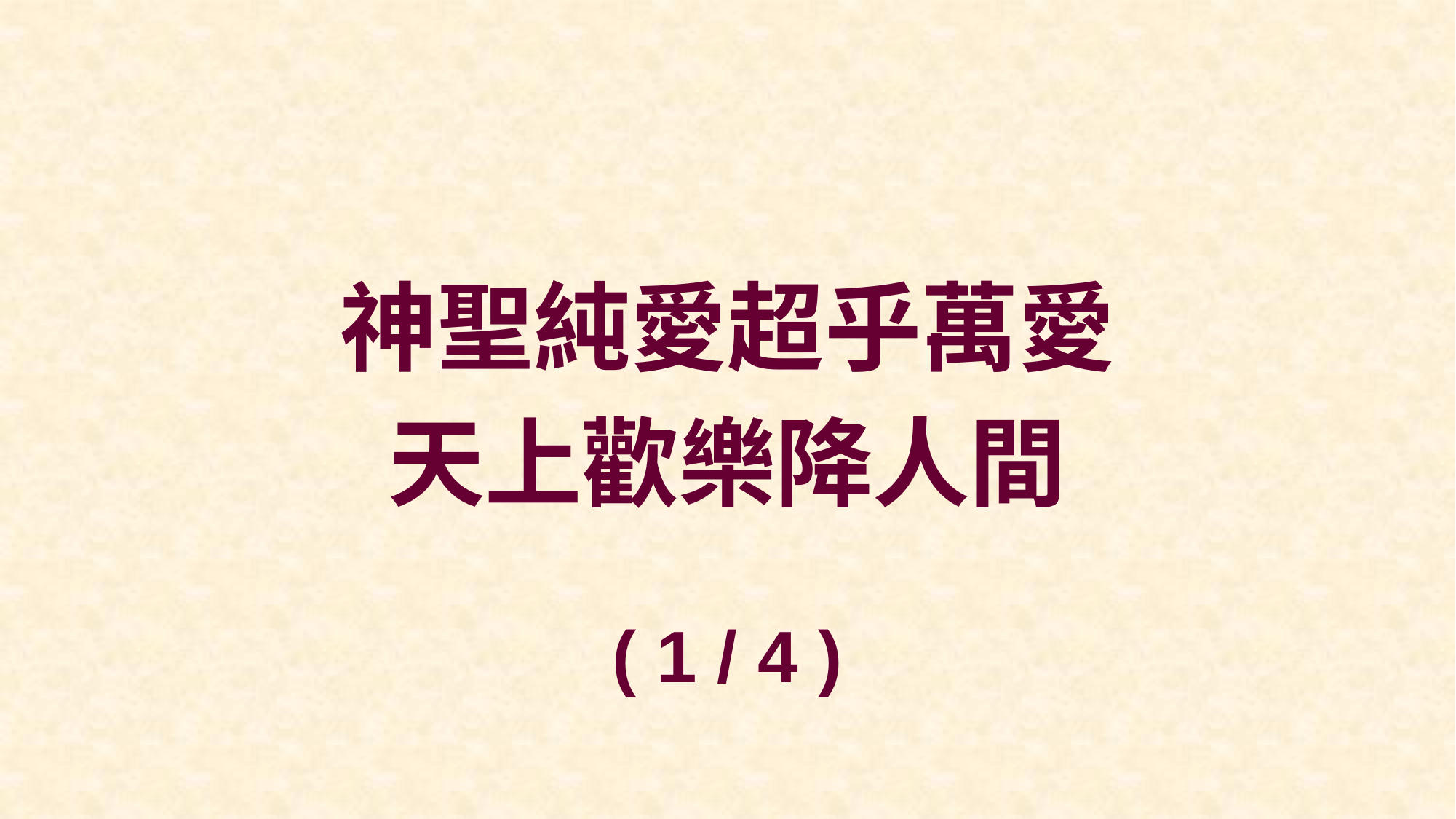

神聖純愛超乎萬愛
天上歡樂降人間
( 1 / 4 )